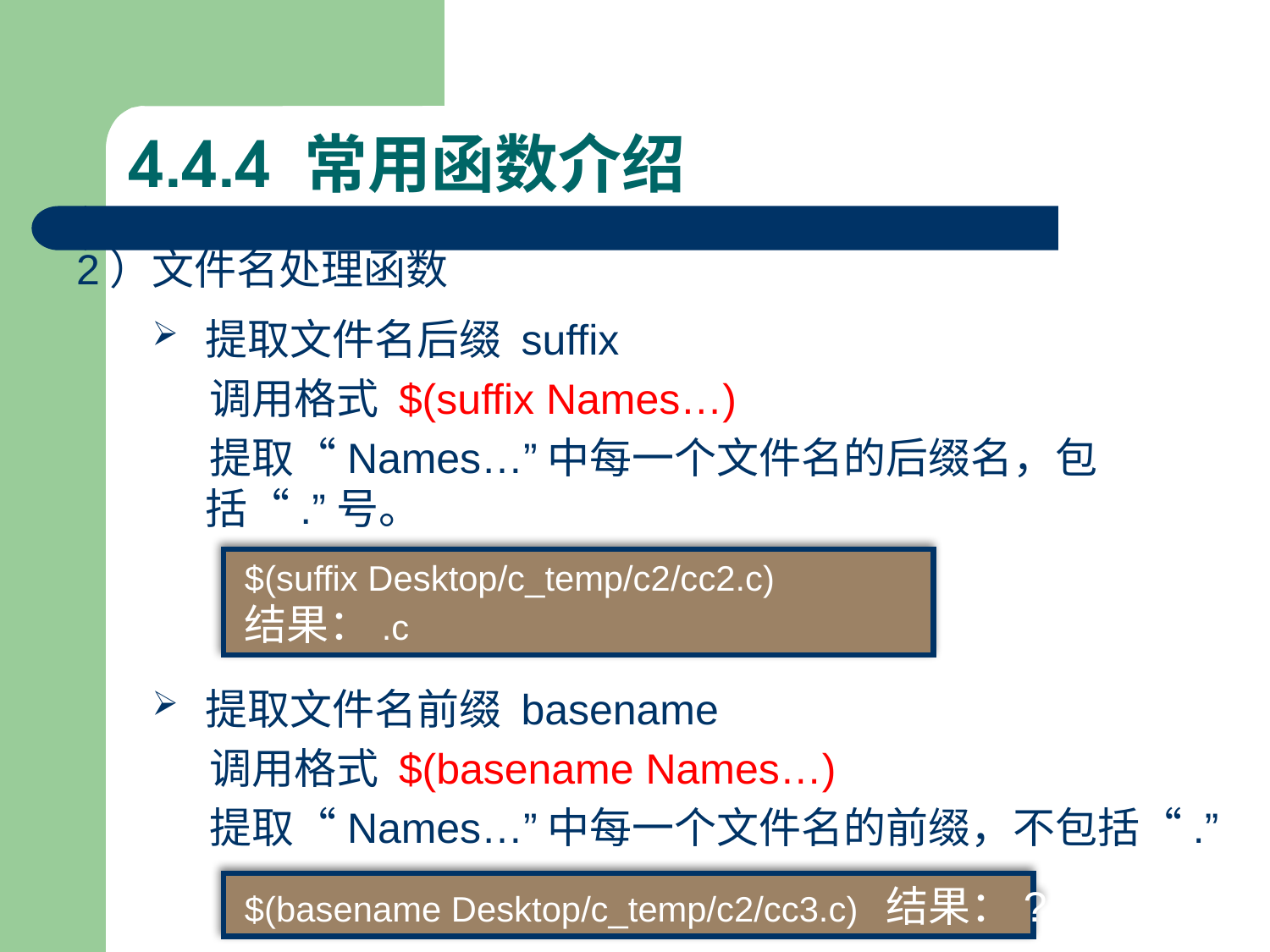

# 4.4.4 常用函数介绍
2）文件名处理函数
提取文件名后缀 suffix
     调用格式 $(suffix Names…)
     提取“Names…”中每一个文件名的后缀名，包括“.”号。
$(suffix Desktop/c_temp/c2/cc2.c)
结果：.c
提取文件名前缀 basename
     调用格式 $(basename Names…)
     提取“Names…”中每一个文件名的前缀，不包括“.”
$(basename Desktop/c_temp/c2/cc3.c)  结果：?